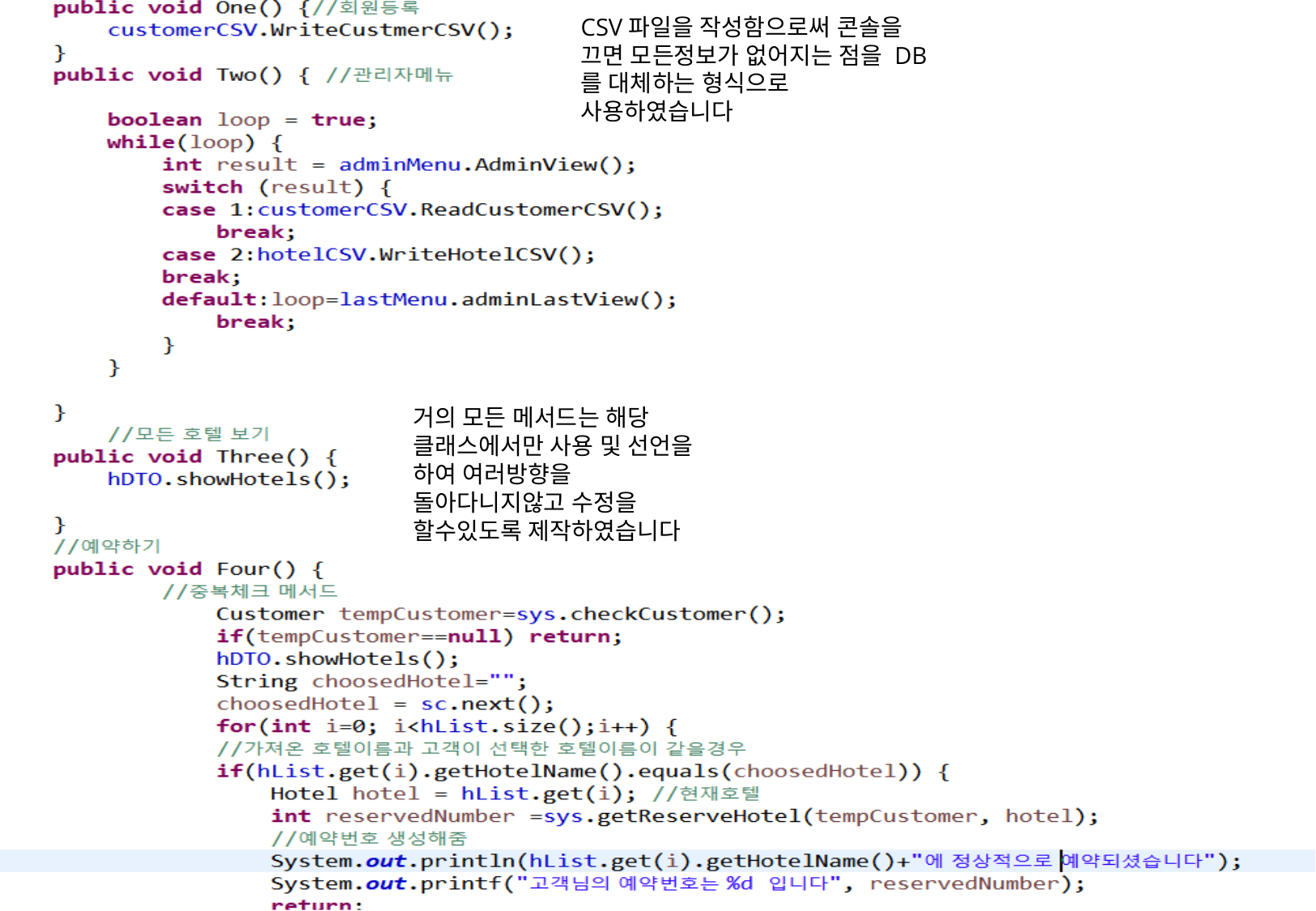

CSV파일을 작성함으로써 콘솔을 끄면 모든정보가 없어지는 점을 DB를 대체하는 형식으로 사용하였습니다
거의 모든 메서드는 해당 클래스에서만 사용 및 선언을 하여 여러방향을 돌아다니지않고 수정을 할수있도록 제작하였습니다